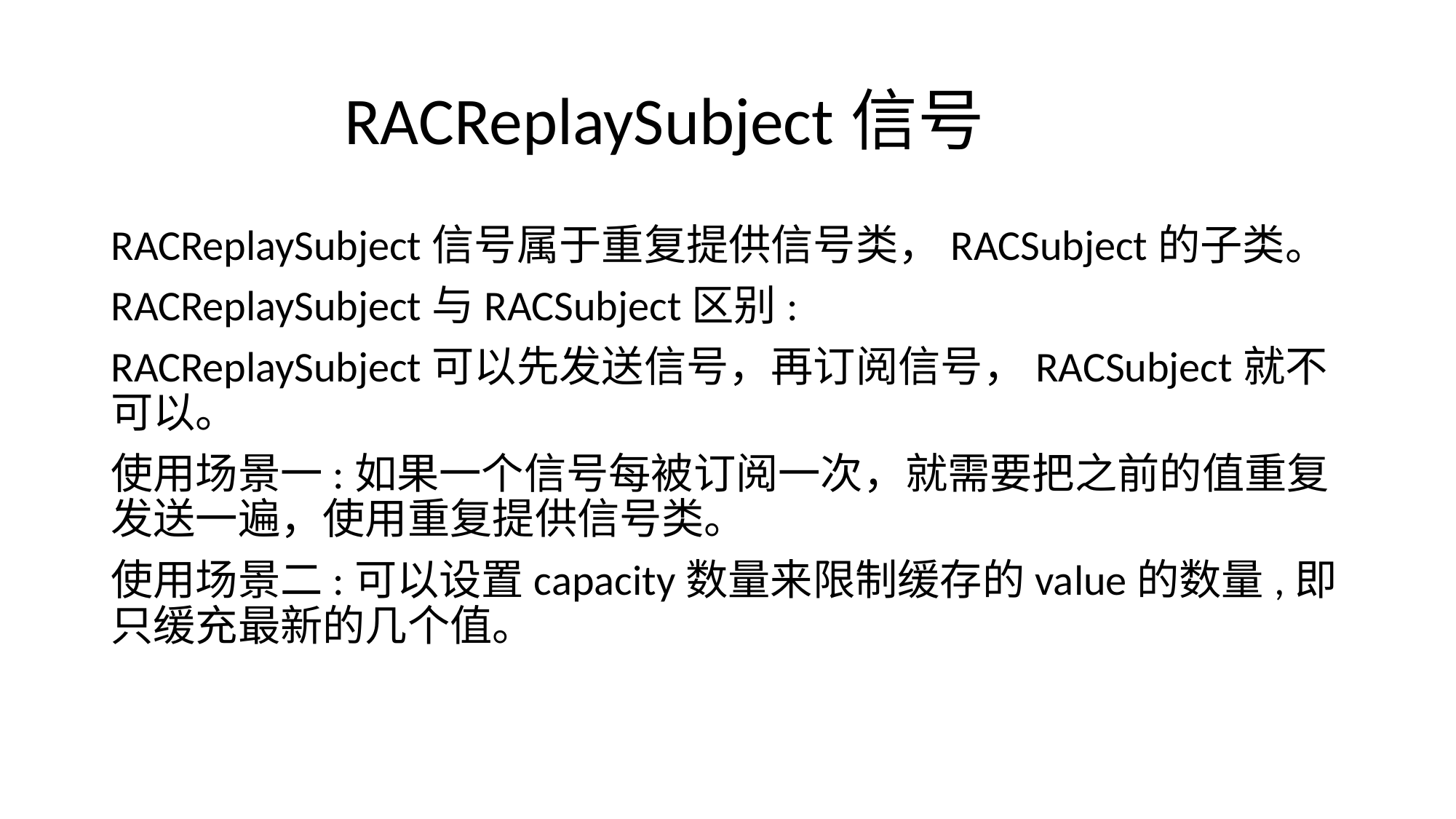

# RACReplaySubject信号
RACReplaySubject信号属于重复提供信号类，RACSubject的子类。
RACReplaySubject与RACSubject区别:
RACReplaySubject可以先发送信号，再订阅信号，RACSubject就不可以。
使用场景一:如果一个信号每被订阅一次，就需要把之前的值重复发送一遍，使用重复提供信号类。
使用场景二:可以设置capacity数量来限制缓存的value的数量,即只缓充最新的几个值。